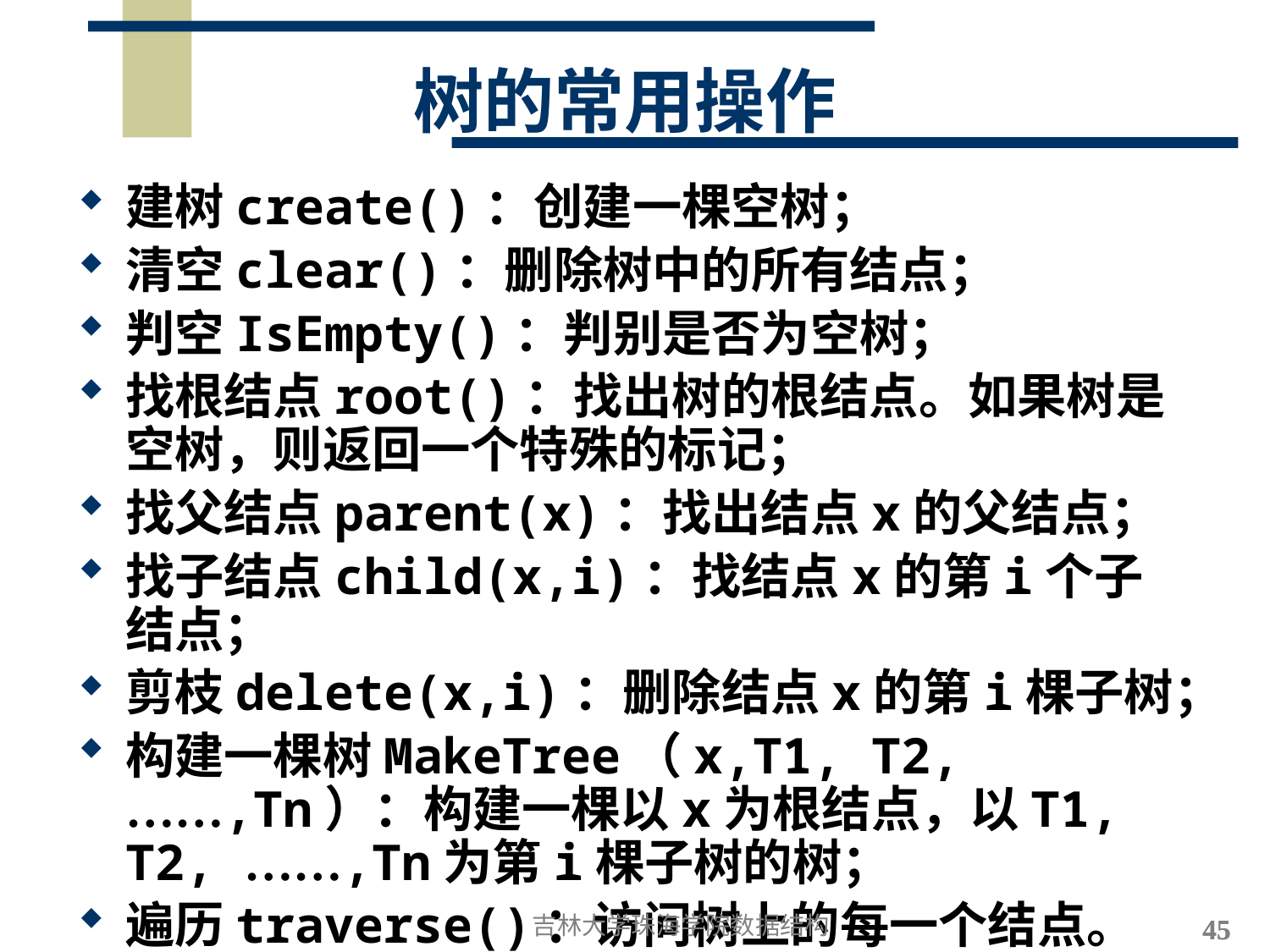

# 树的常用操作
建树create()：创建一棵空树；
清空clear()：删除树中的所有结点；
判空IsEmpty()：判别是否为空树；
找根结点root()：找出树的根结点。如果树是空树，则返回一个特殊的标记；
找父结点parent(x)：找出结点x的父结点；
找子结点child(x,i)：找结点x的第i个子结点；
剪枝delete(x,i)：删除结点x的第i棵子树；
构建一棵树MakeTree（x,T1, T2, ……,Tn）：构建一棵以x为根结点，以T1, T2, ……,Tn为第i棵子树的树；
遍历traverse()：访问树上的每一个结点。
45
吉林大学珠海学院数据结构